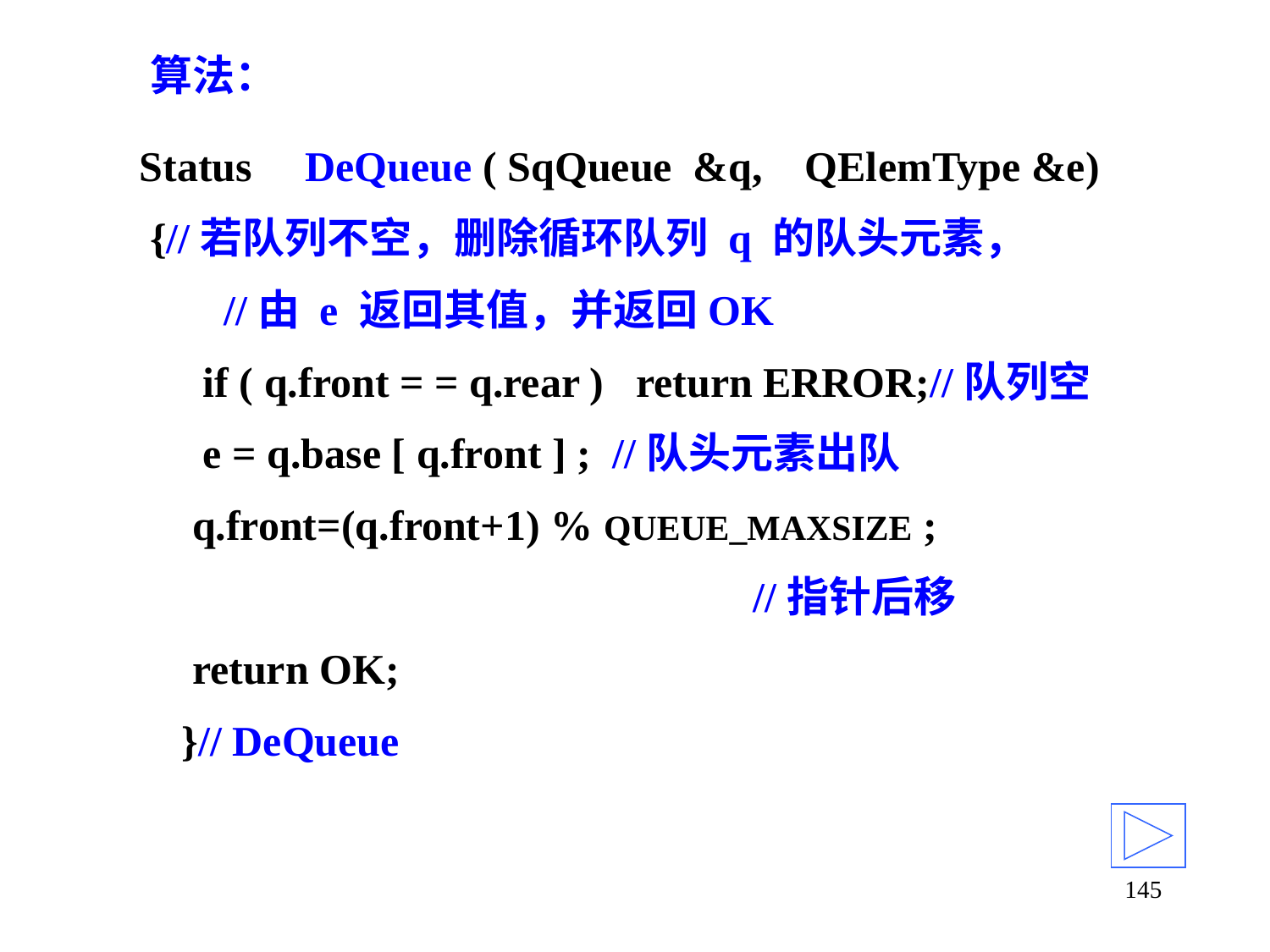

算法：
Status     DeQueue ( SqQueue  &q,    QElemType &e)
 {//若队列不空，删除循环队列 q 的队头元素，
        //由 e 返回其值，并返回OK
      if ( q.front = = q.rear )   return ERROR;//队列空
      e = q.base [ q.front ] ;  //队头元素出队
     q.front=(q.front+1) % QUEUE_MAXSIZE ;
                                                          //指针后移
     return OK;
    }// DeQueue

145